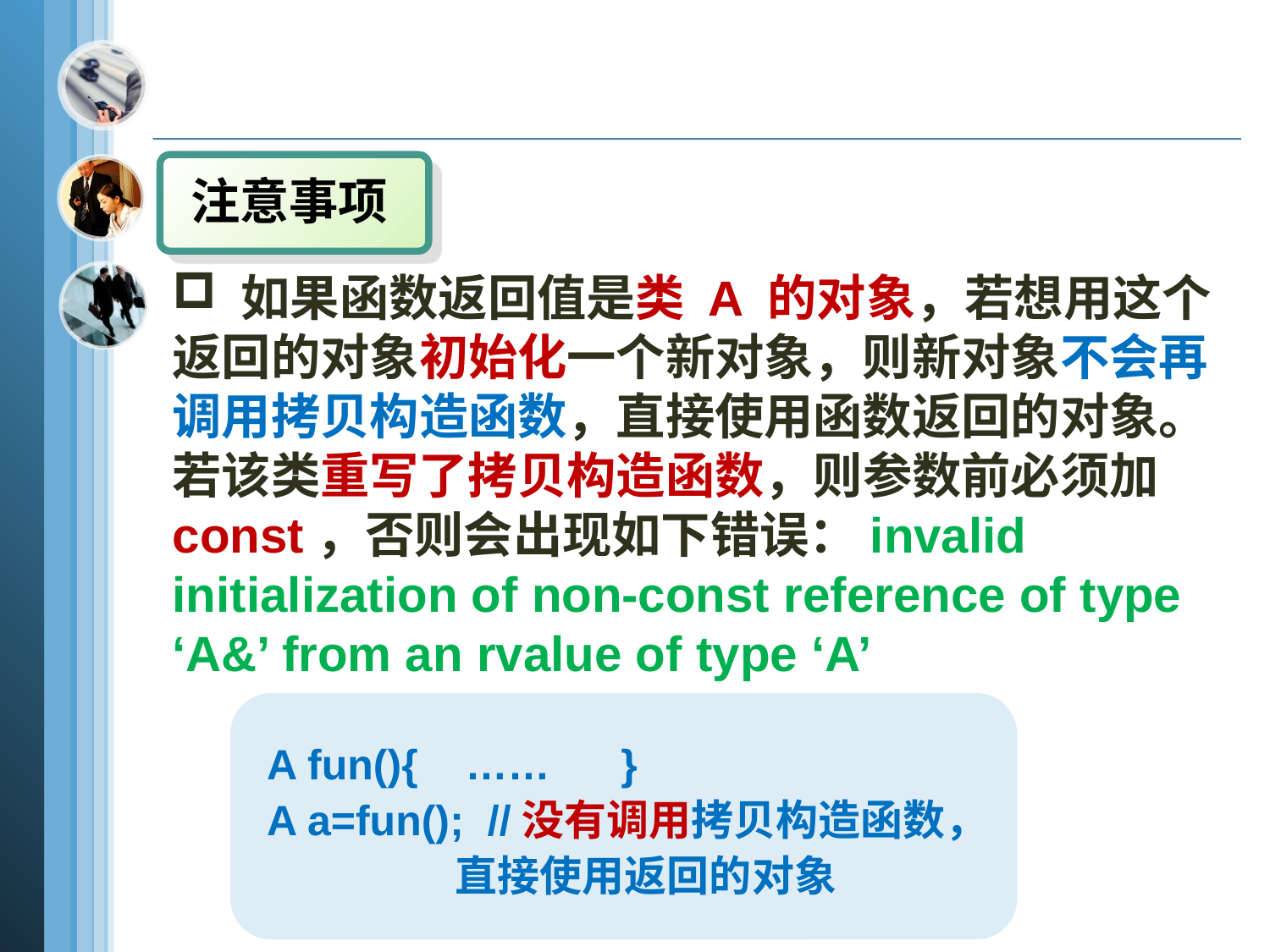

注意事项
 如果函数返回值是类 A 的对象，若想用这个返回的对象初始化一个新对象，则新对象不会再调用拷贝构造函数，直接使用函数返回的对象。若该类重写了拷贝构造函数，则参数前必须加const，否则会出现如下错误：invalid initialization of non-const reference of type ‘A&’ from an rvalue of type ‘A’
 A fun(){    ……      }
 A a=fun();  //没有调用拷贝构造函数，
                    直接使用返回的对象